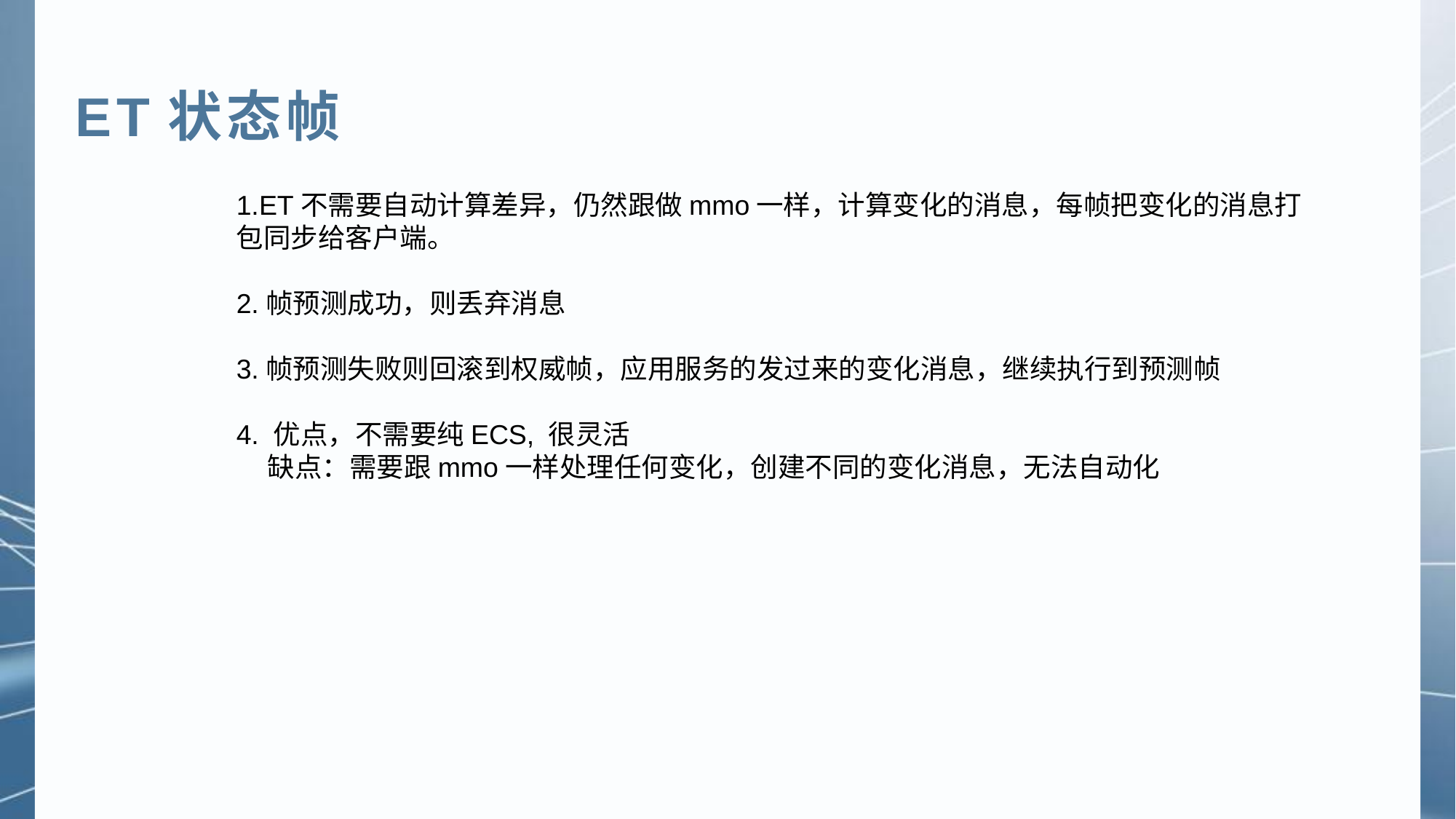

ET状态帧
1.ET不需要自动计算差异，仍然跟做mmo一样，计算变化的消息，每帧把变化的消息打包同步给客户端。

2.帧预测成功，则丢弃消息

3.帧预测失败则回滚到权威帧，应用服务的发过来的变化消息，继续执行到预测帧

4. 优点，不需要纯ECS, 很灵活
    缺点：需要跟mmo一样处理任何变化，创建不同的变化消息，无法自动化